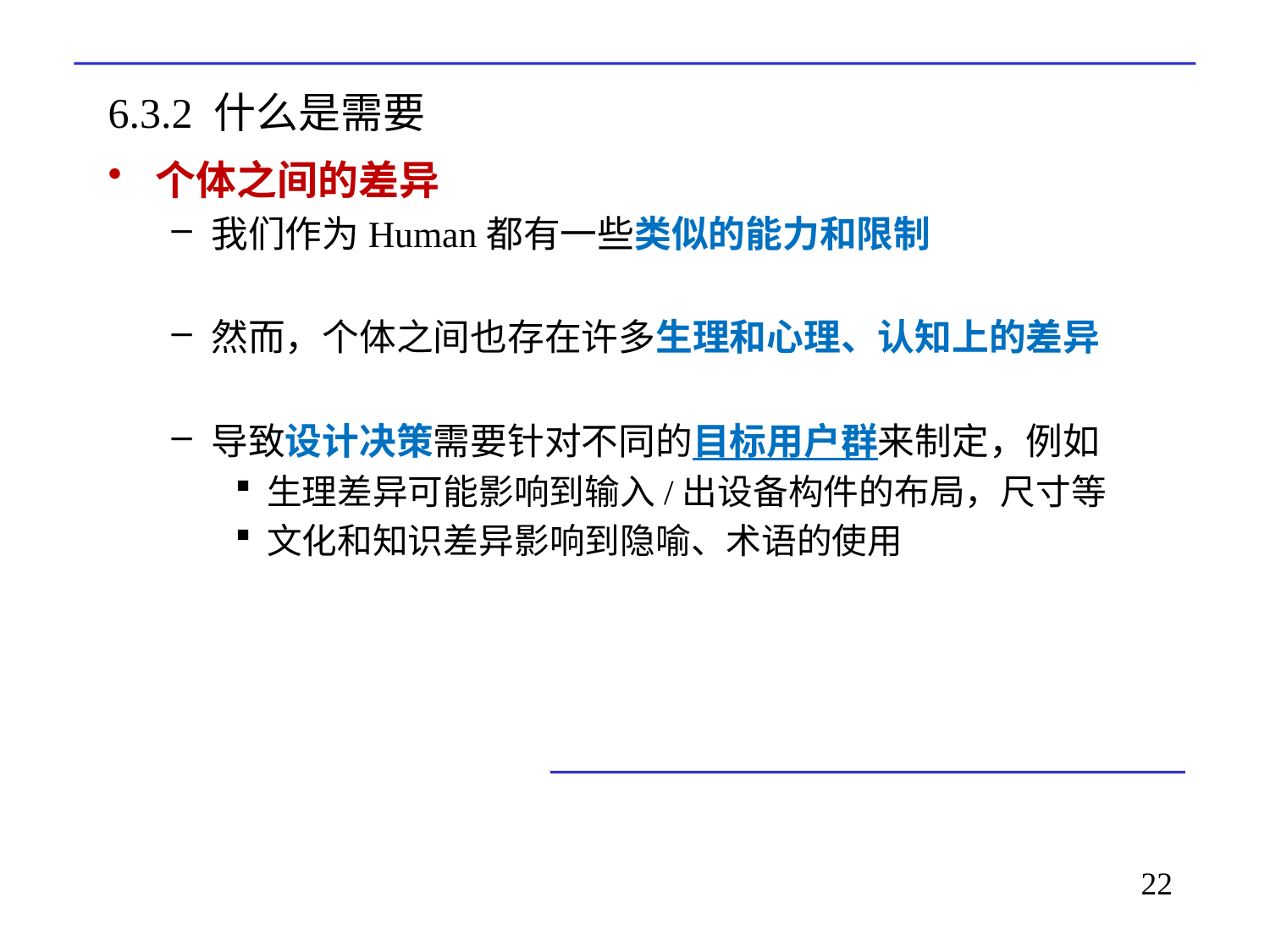

# 6.3.2 什么是需要
个体之间的差异
我们作为Human都有一些类似的能力和限制

然而，个体之间也存在许多生理和心理、认知上的差异

导致设计决策需要针对不同的目标用户群来制定，例如
生理差异可能影响到输入/出设备构件的布局，尺寸等
文化和知识差异影响到隐喻、术语的使用
22